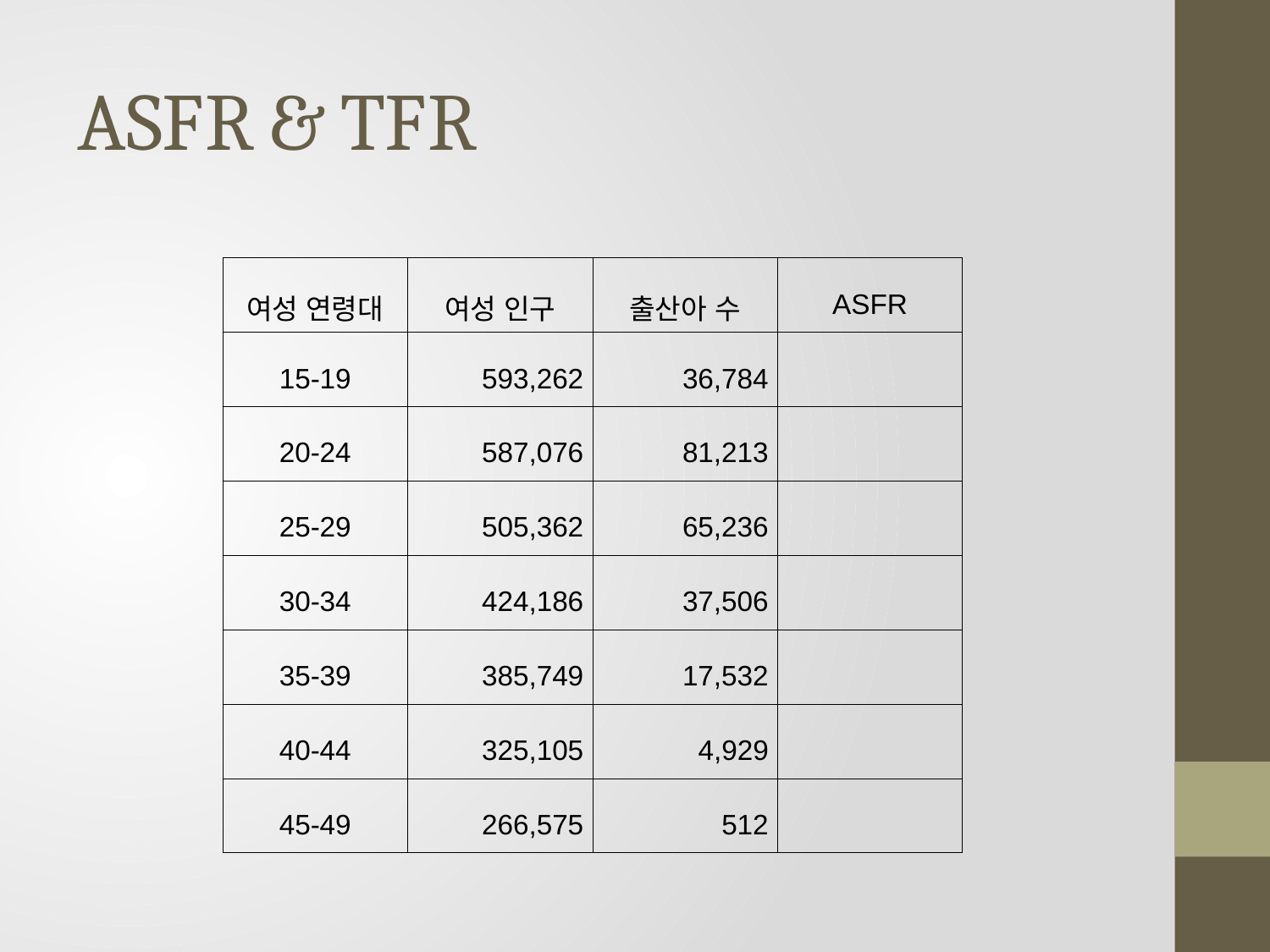

# ASFR & TFR
| 여성 연령대 | 여성 인구 | 출산아 수 | ASFR |
| --- | --- | --- | --- |
| 15-19 | 593,262 | 36,784 |  |
| 20-24 | 587,076 | 81,213 |  |
| 25-29 | 505,362 | 65,236 |  |
| 30-34 | 424,186 | 37,506 |  |
| 35-39 | 385,749 | 17,532 |  |
| 40-44 | 325,105 | 4,929 |  |
| 45-49 | 266,575 | 512 |  |